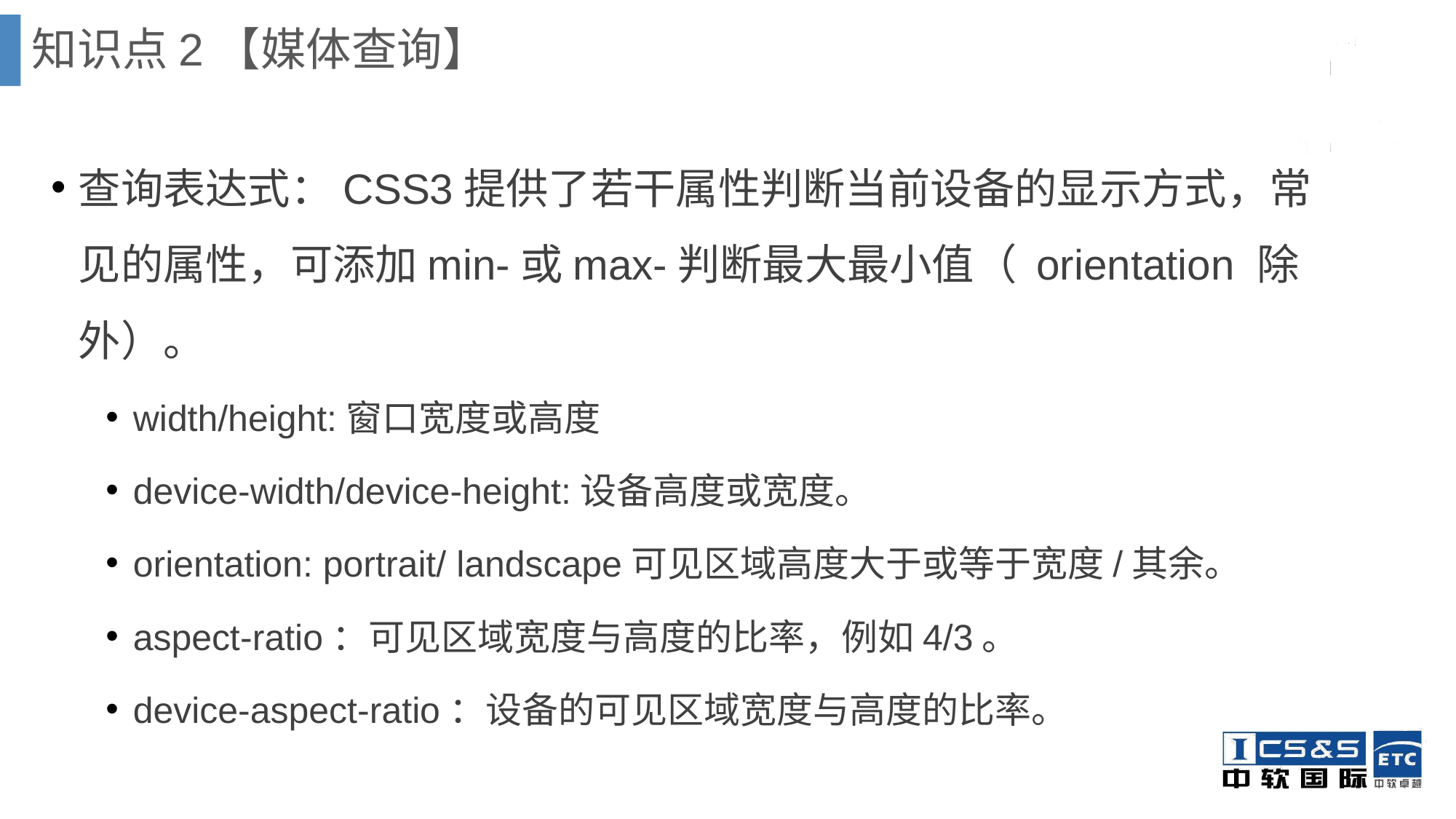

知识点2【媒体查询】
查询表达式：CSS3提供了若干属性判断当前设备的显示方式，常见的属性，可添加min-或max-判断最大最小值（ orientation 除外）。
width/height:窗口宽度或高度
device-width/device-height:设备高度或宽度。
orientation: portrait/ landscape可见区域高度大于或等于宽度/其余。
aspect-ratio：可见区域宽度与高度的比率，例如4/3。
device-aspect-ratio：设备的可见区域宽度与高度的比率。